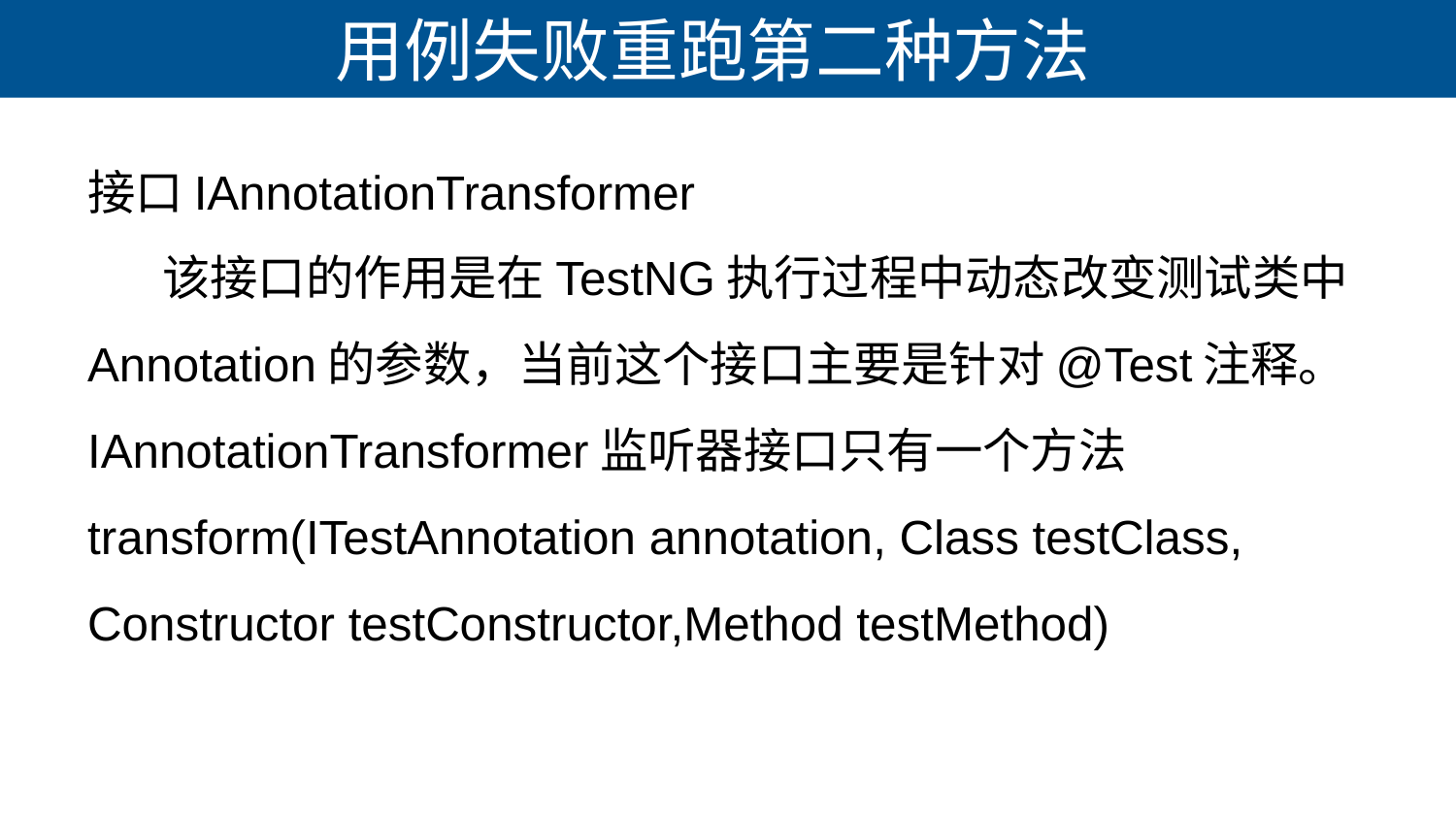

# 用例失败重跑第二种方法
接口IAnnotationTransformer
      该接口的作用是在TestNG执行过程中动态改变测试类中Annotation的参数，当前这个接口主要是针对@Test注释。
IAnnotationTransformer监听器接口只有一个方法transform(ITestAnnotation annotation, Class testClass, Constructor testConstructor,Method testMethod)